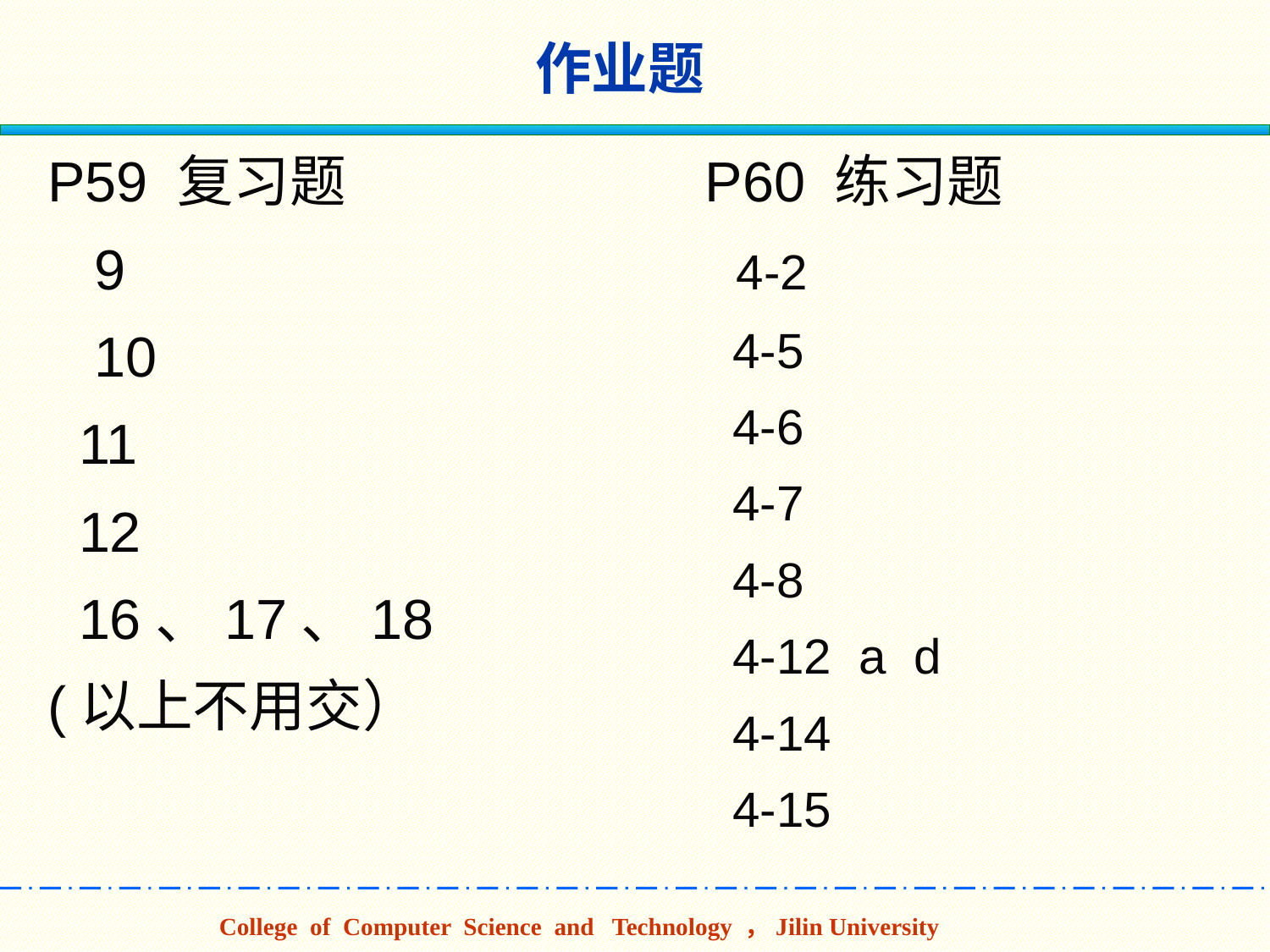

# 作业题
P59 复习题
   9
   10
  11
  12
  16、17、18
(以上不用交）

P60 练习题
  4-2
  4-5
  4-6
  4-7
  4-8
  4-12  a  d
  4-14
  4-15